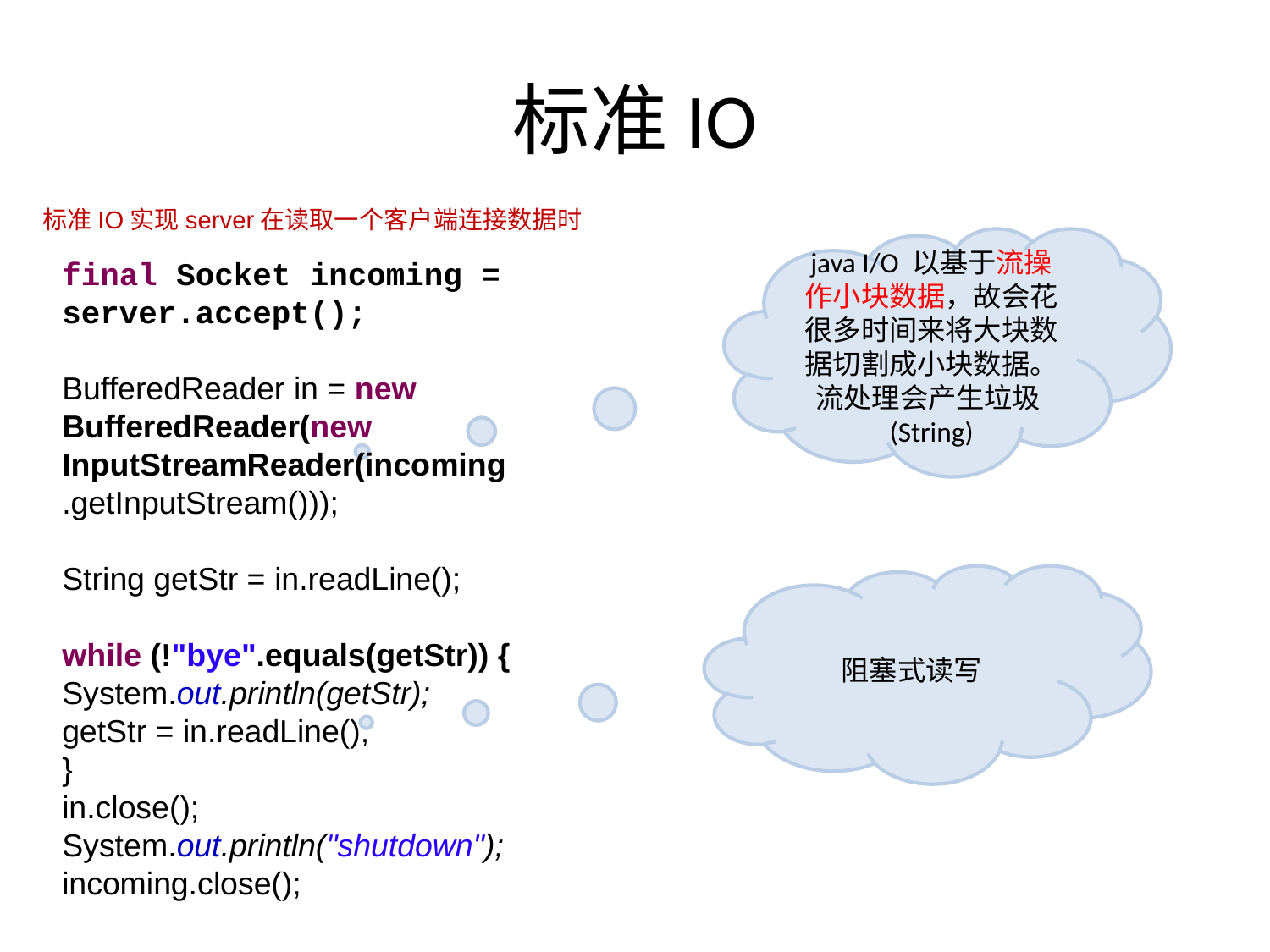

# 标准IO
标准IO实现server在读取一个客户端连接数据时
java I/O 以基于流操作小块数据，故会花很多时间来将大块数据切割成小块数据。流处理会产生垃圾(String)
final Socket incoming = server.accept();

BufferedReader in = new BufferedReader(new InputStreamReader(incoming
.getInputStream()));

String getStr = in.readLine();

while (!"bye".equals(getStr)) {
System.out.println(getStr);
getStr = in.readLine();
}
in.close();
System.out.println("shutdown");
incoming.close();
阻塞式读写